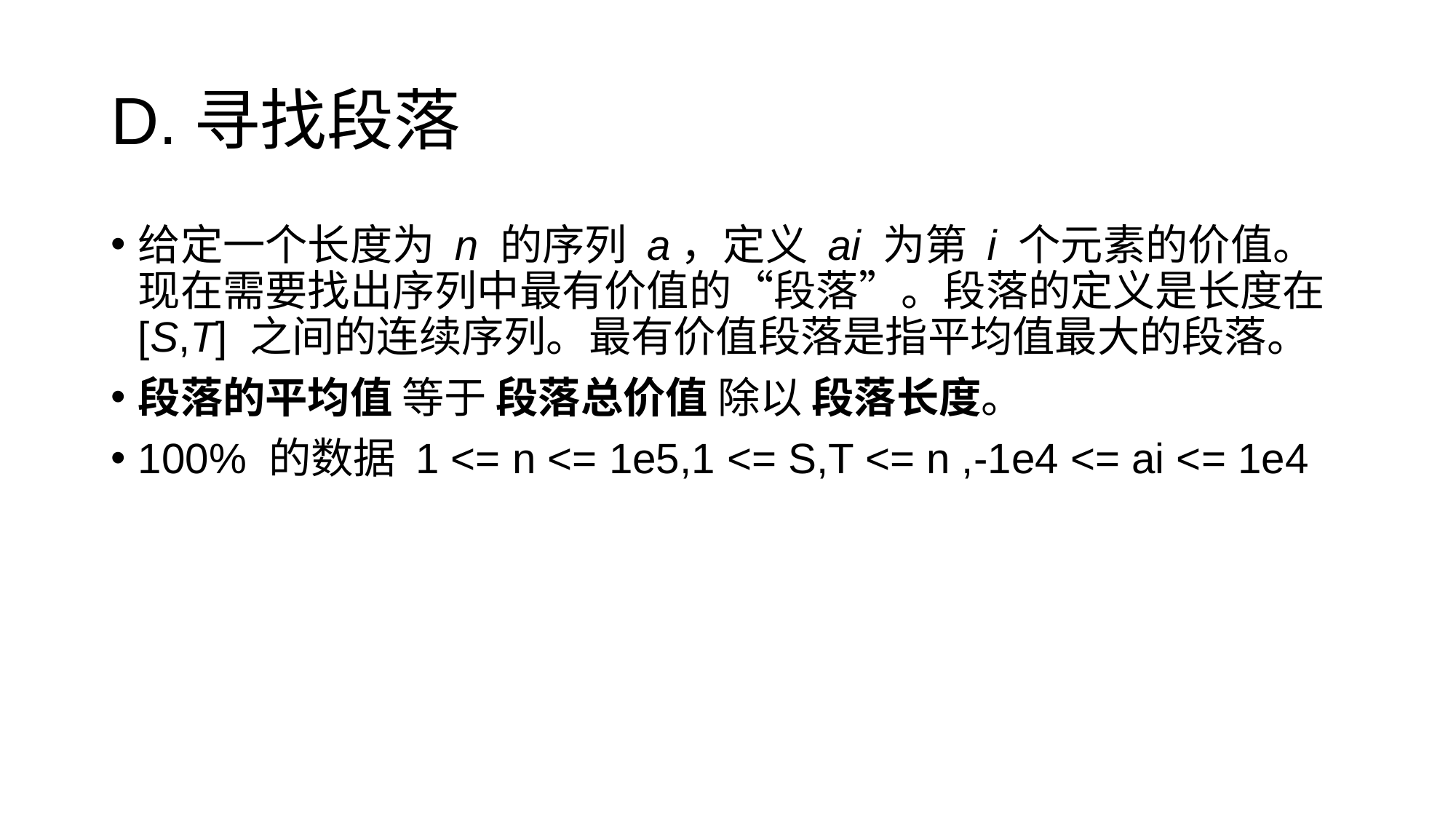

# D.寻找段落
给定一个长度为 n 的序列 a，定义 ai​ 为第 i 个元素的价值。现在需要找出序列中最有价值的“段落”。段落的定义是长度在 [S,T] 之间的连续序列。最有价值段落是指平均值最大的段落。
段落的平均值 等于 段落总价值 除以 段落长度。
100% 的数据 1 <= n <= 1e5,1 <= S,T <= n ,-1e4 <= ai <= 1e4